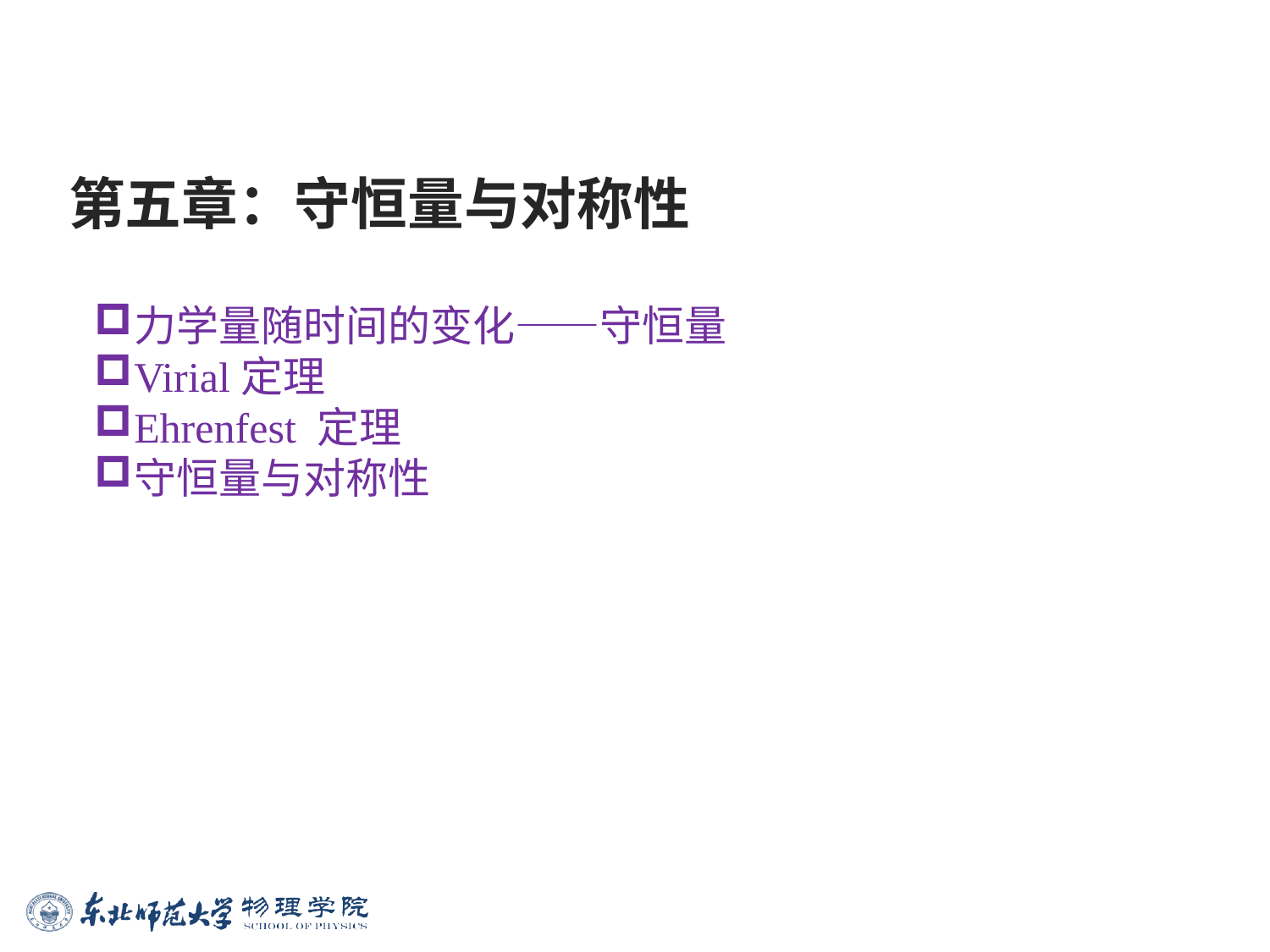

# 第五章：守恒量与对称性
力学量随时间的变化——守恒量
Virial定理
Ehrenfest 定理
守恒量与对称性